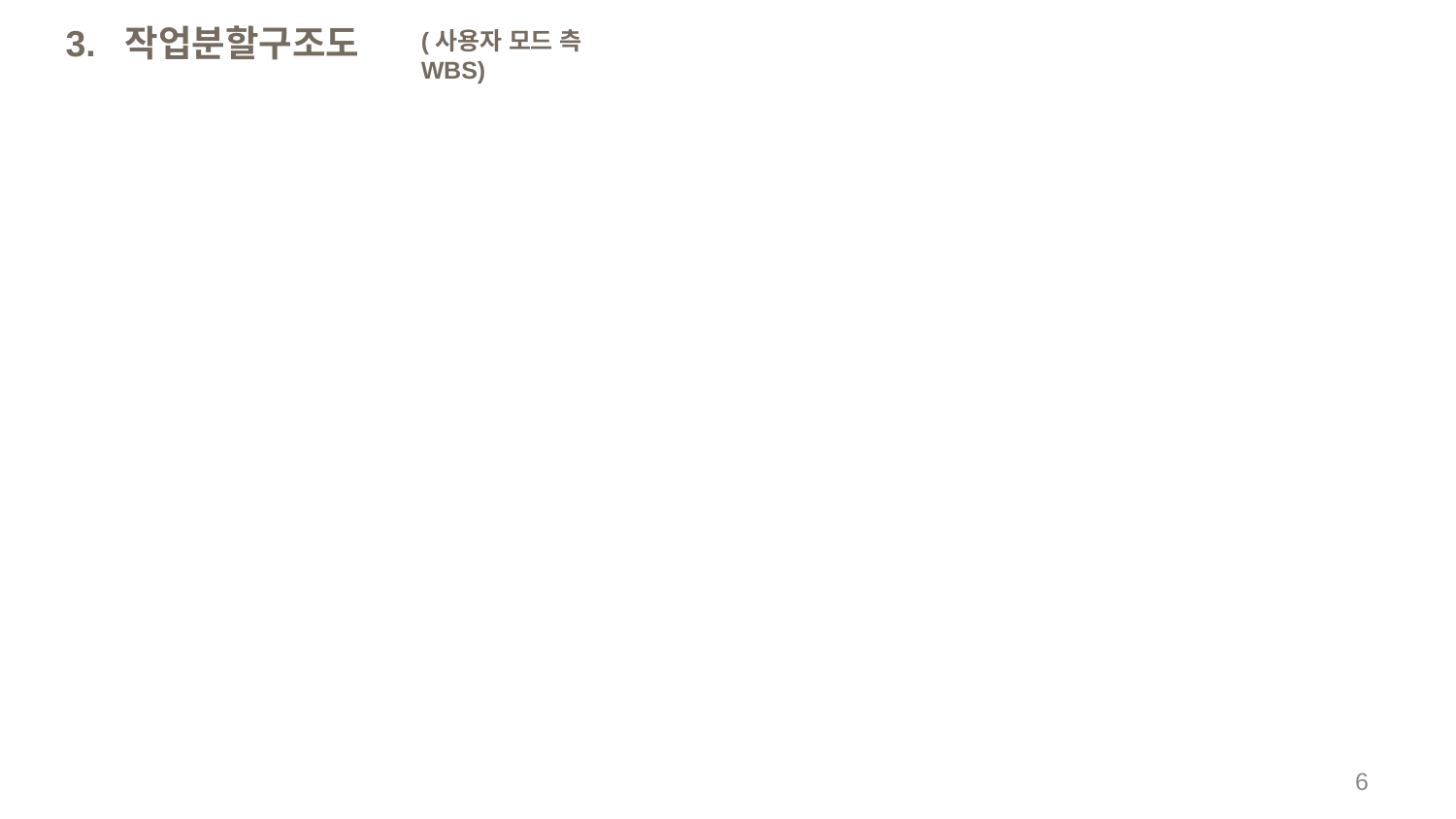

3.  작업분할구조도
(사용자 모드 측 WBS)
6